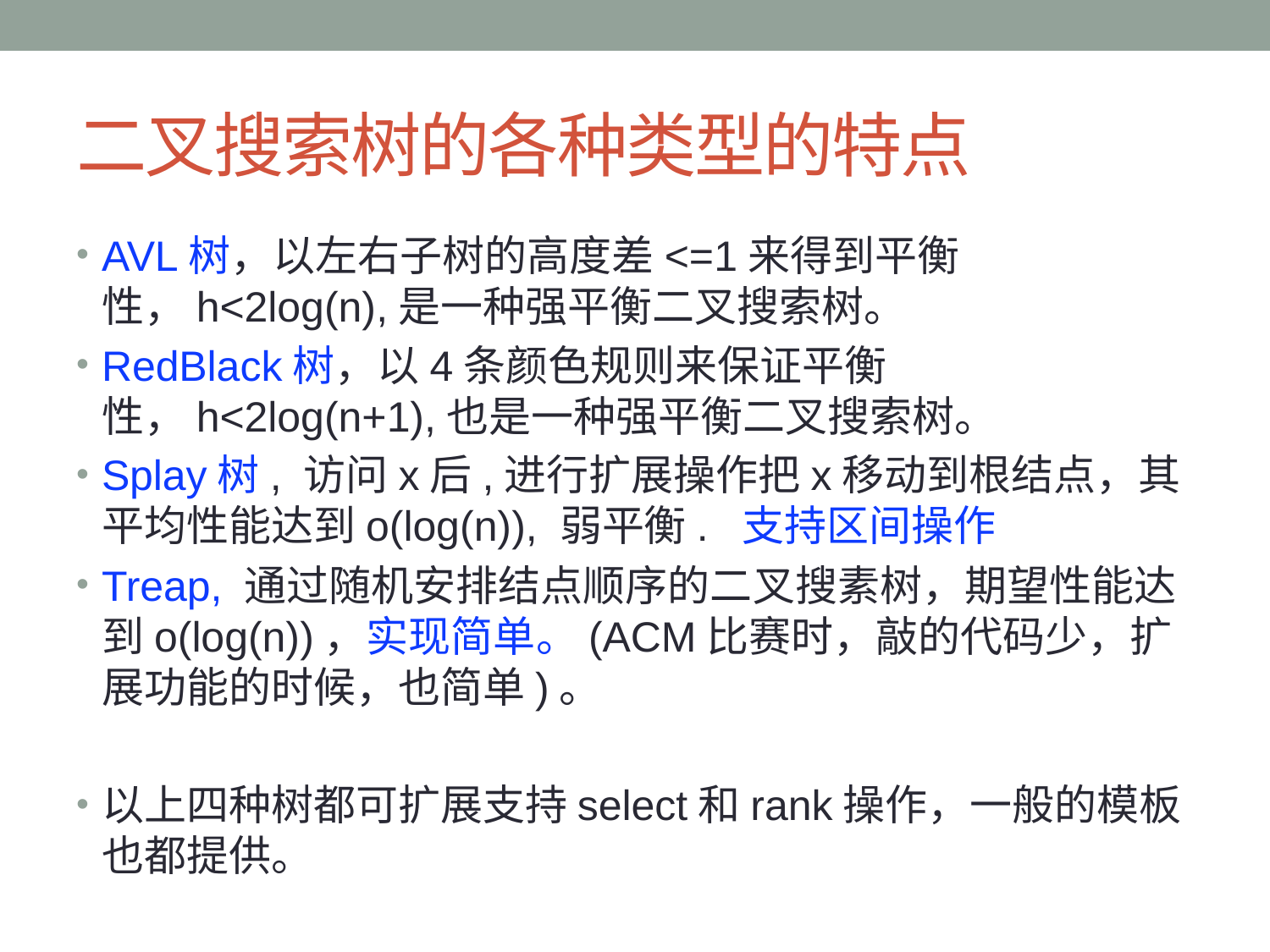

# 二叉搜索树的各种类型的特点
AVL树，以左右子树的高度差<=1来得到平衡性，h<2log(n),是一种强平衡二叉搜索树。
RedBlack树，以4条颜色规则来保证平衡性，h<2log(n+1),也是一种强平衡二叉搜索树。
Splay树, 访问x后,进行扩展操作把x移动到根结点，其平均性能达到o(log(n)), 弱平衡.  支持区间操作
Treap, 通过随机安排结点顺序的二叉搜素树，期望性能达到o(log(n))，实现简单。(ACM比赛时，敲的代码少，扩展功能的时候，也简单)。

以上四种树都可扩展支持select和rank操作，一般的模板也都提供。